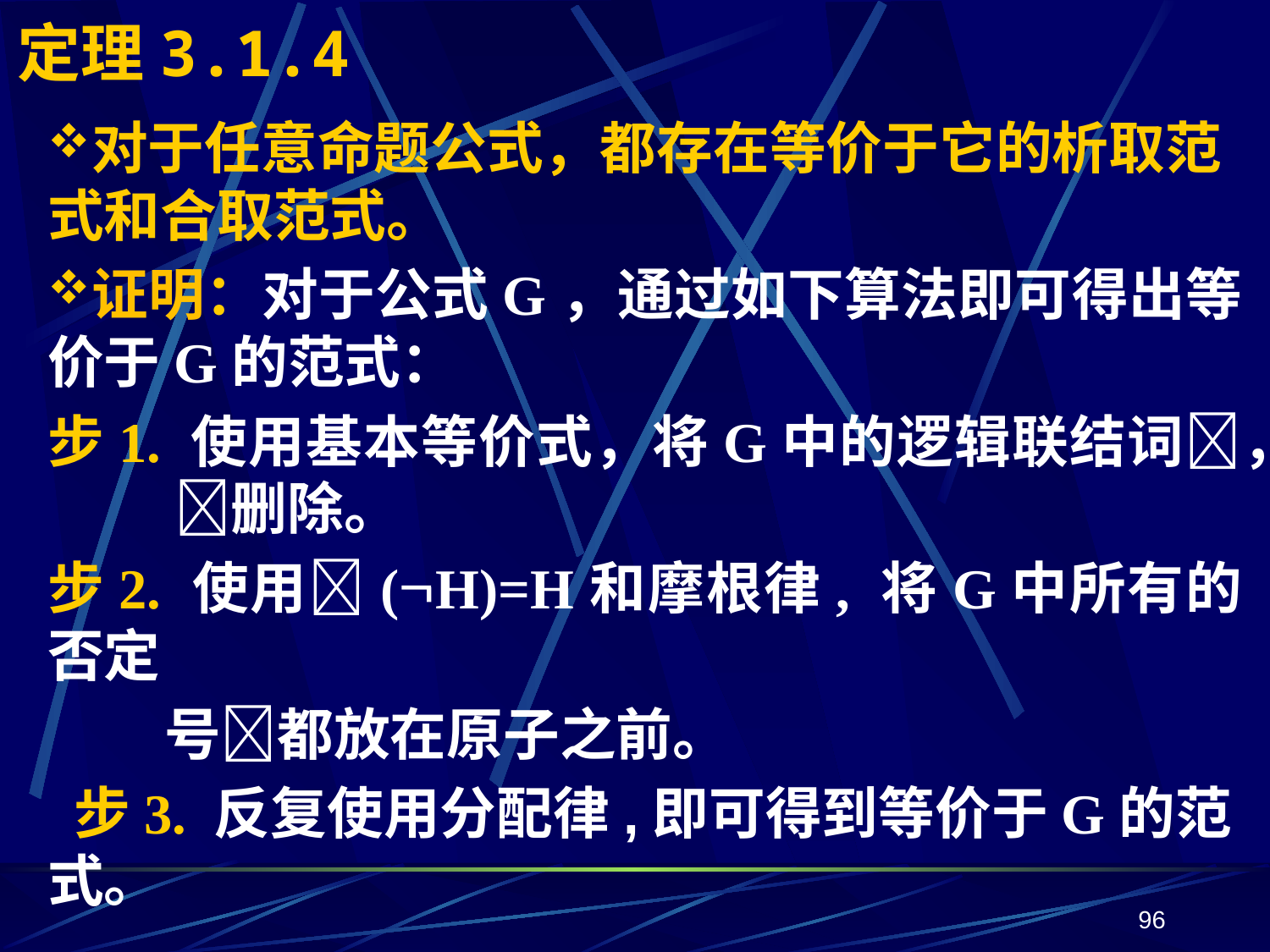

# 定理3.1.4
对于任意命题公式，都存在等价于它的析取范式和合取范式。
证明：对于公式G，通过如下算法即可得出等价于G的范式：
步1. 使用基本等价式，将G中的逻辑联结词→，	↔删除。
步2. 使用¬(¬H)=H和摩根律, 将G中所有的否定
        号¬都放在原子之前。
 步3. 反复使用分配律,即可得到等价于G的范式。

96